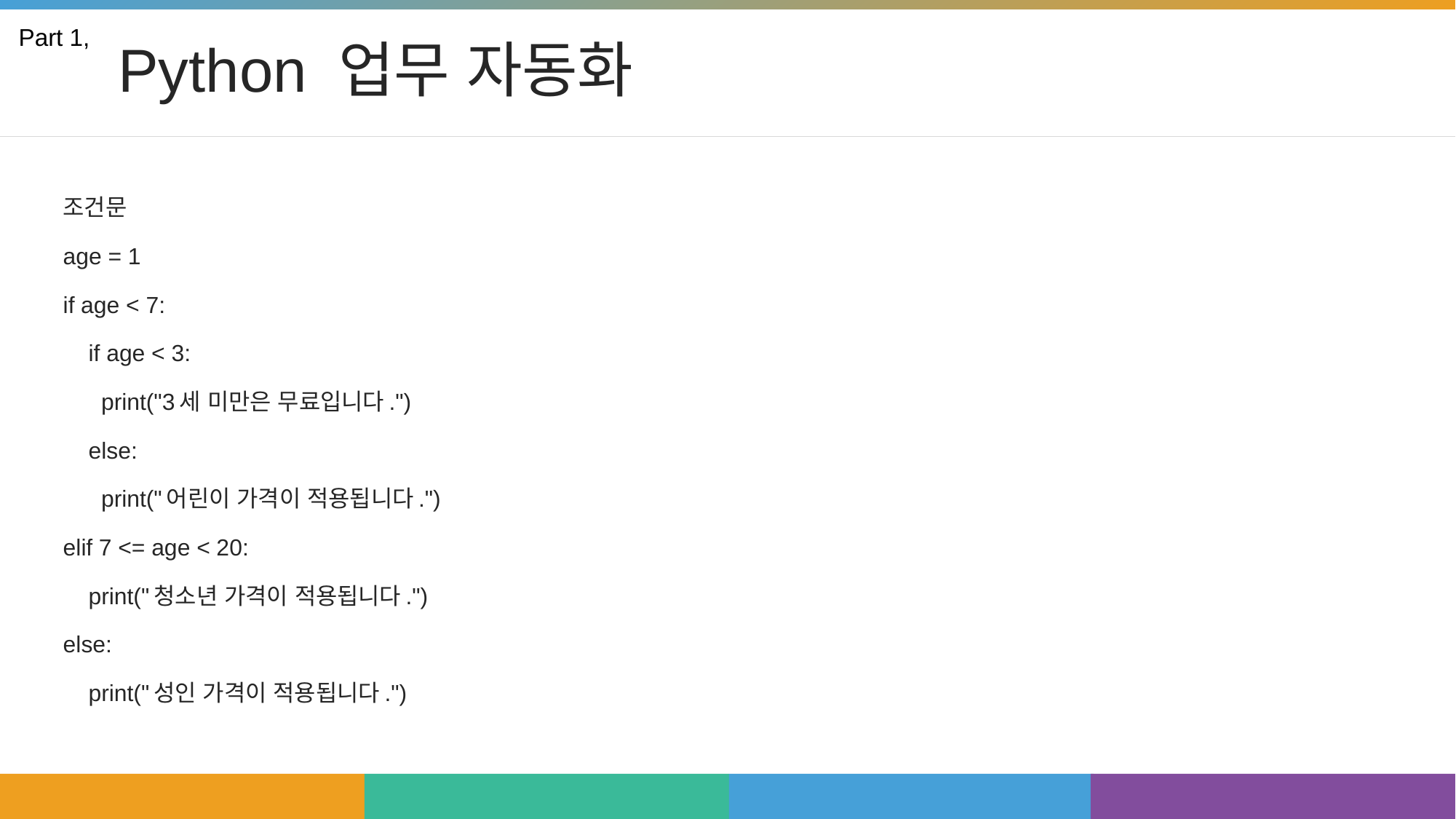

# Python 업무 자동화
Part 1,
조건문
age = 1
if age < 7:
    if age < 3:
      print("3세 미만은 무료입니다.")
    else:
      print("어린이 가격이 적용됩니다.")
elif 7 <= age < 20:
    print("청소년 가격이 적용됩니다.")
else:
    print("성인 가격이 적용됩니다.")